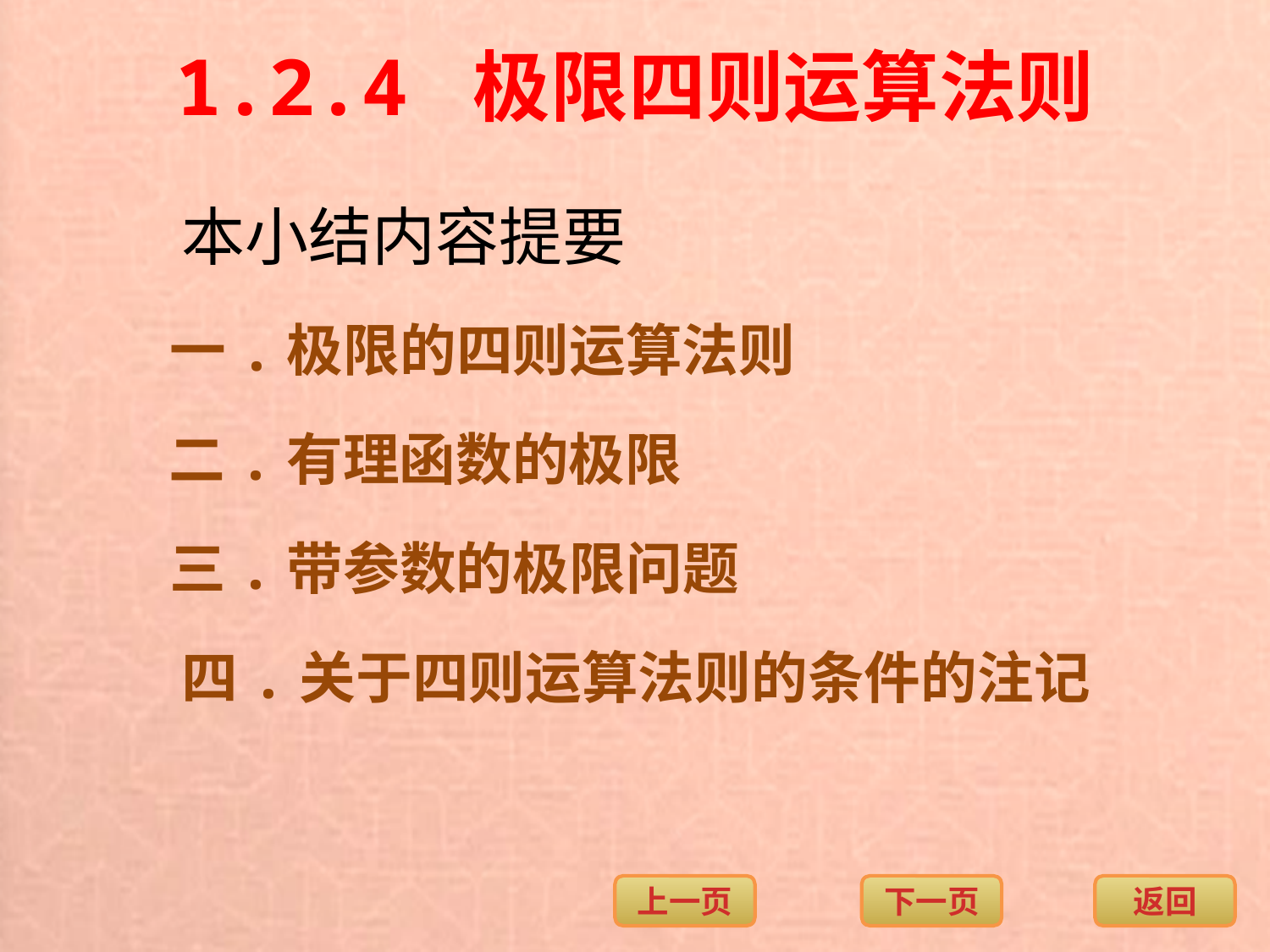

1.2.4 极限四则运算法则
本小结内容提要
一.极限的四则运算法则
二.有理函数的极限
三.带参数的极限问题
四.关于四则运算法则的条件的注记